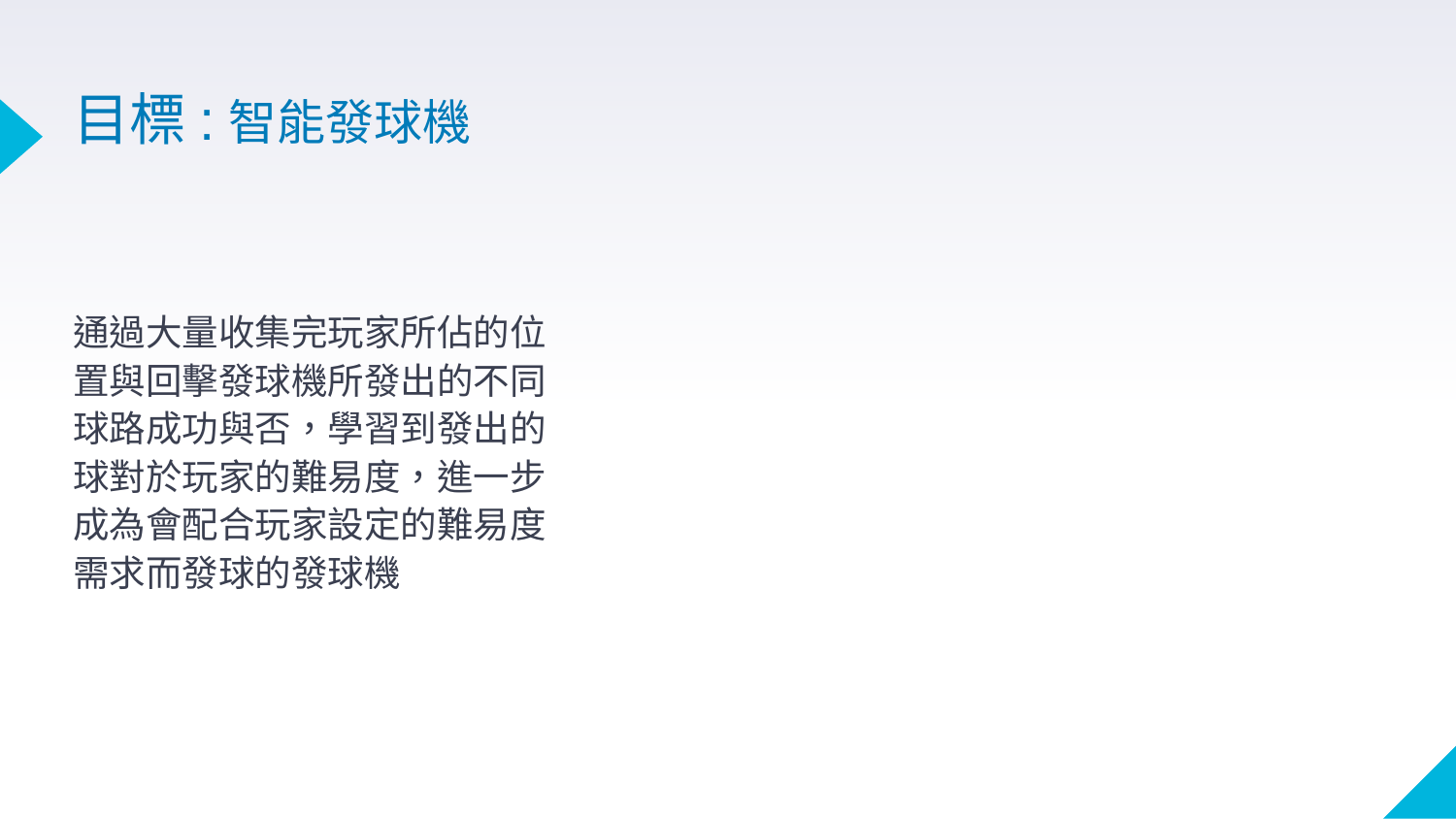

# 目標:智能發球機
通過大量收集完玩家所佔的位置與回擊發球機所發出的不同球路成功與否，學習到發出的球對於玩家的難易度，進一步成為會配合玩家設定的難易度需求而發球的發球機